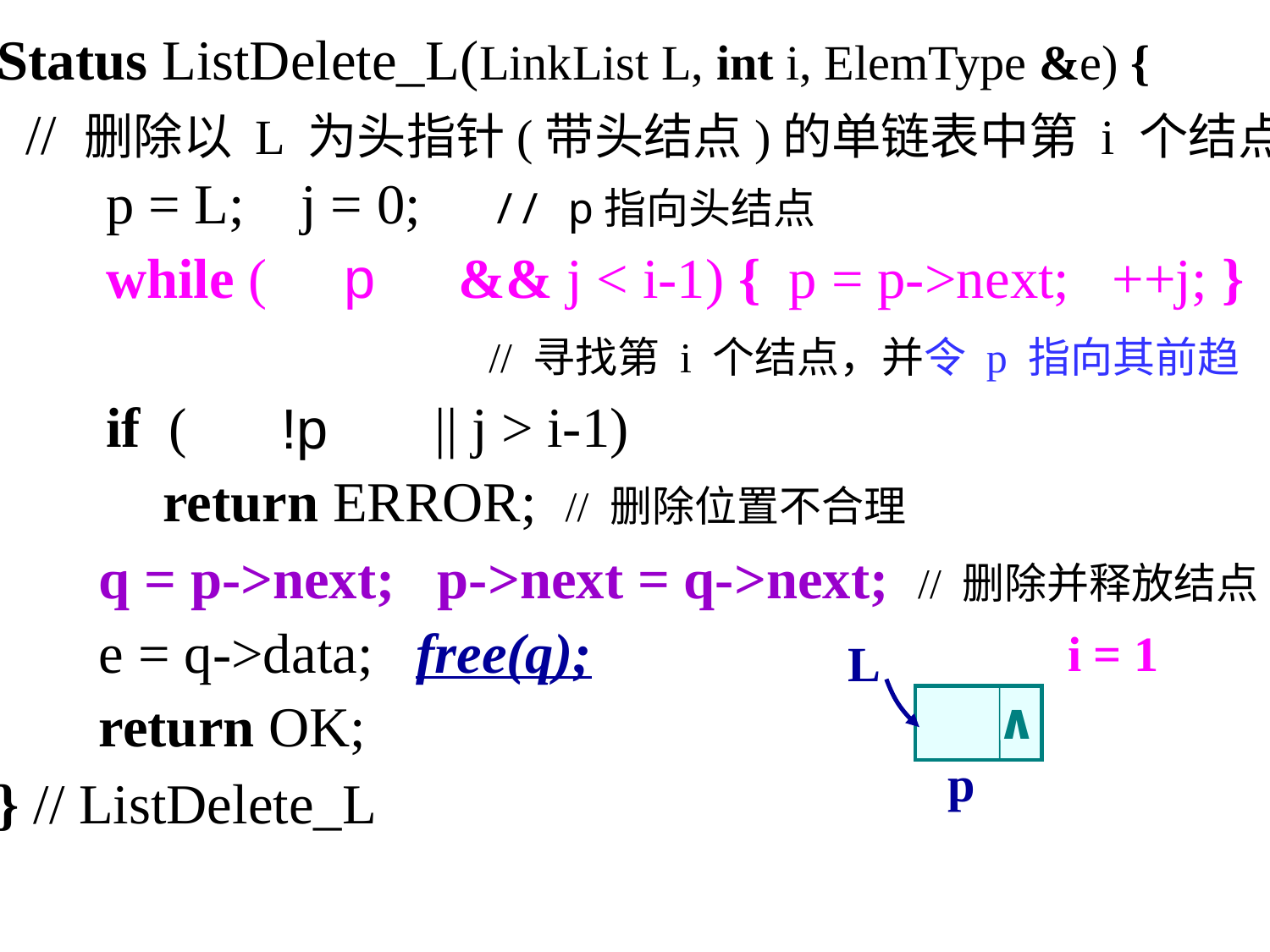

Status ListDelete_L(LinkList L, int i, ElemType &e) {
   // 删除以 L 为头指针(带头结点)的单链表中第 i 个结点

 } // ListDelete_L
p = L;    j = 0;     // p指向头结点
while (p->next && j < i-1) {  p = p->next;   ++j; }
                           // 寻找第 i 个结点，并令 p 指向其前趋
if  (!(p->next) || j > i-1)
    return ERROR;  // 删除位置不合理
p
!p
q = p->next;   p->next = q->next;  // 删除并释放结点
e = q->data;   free(q);
return OK;

i = 1
L
∧

p